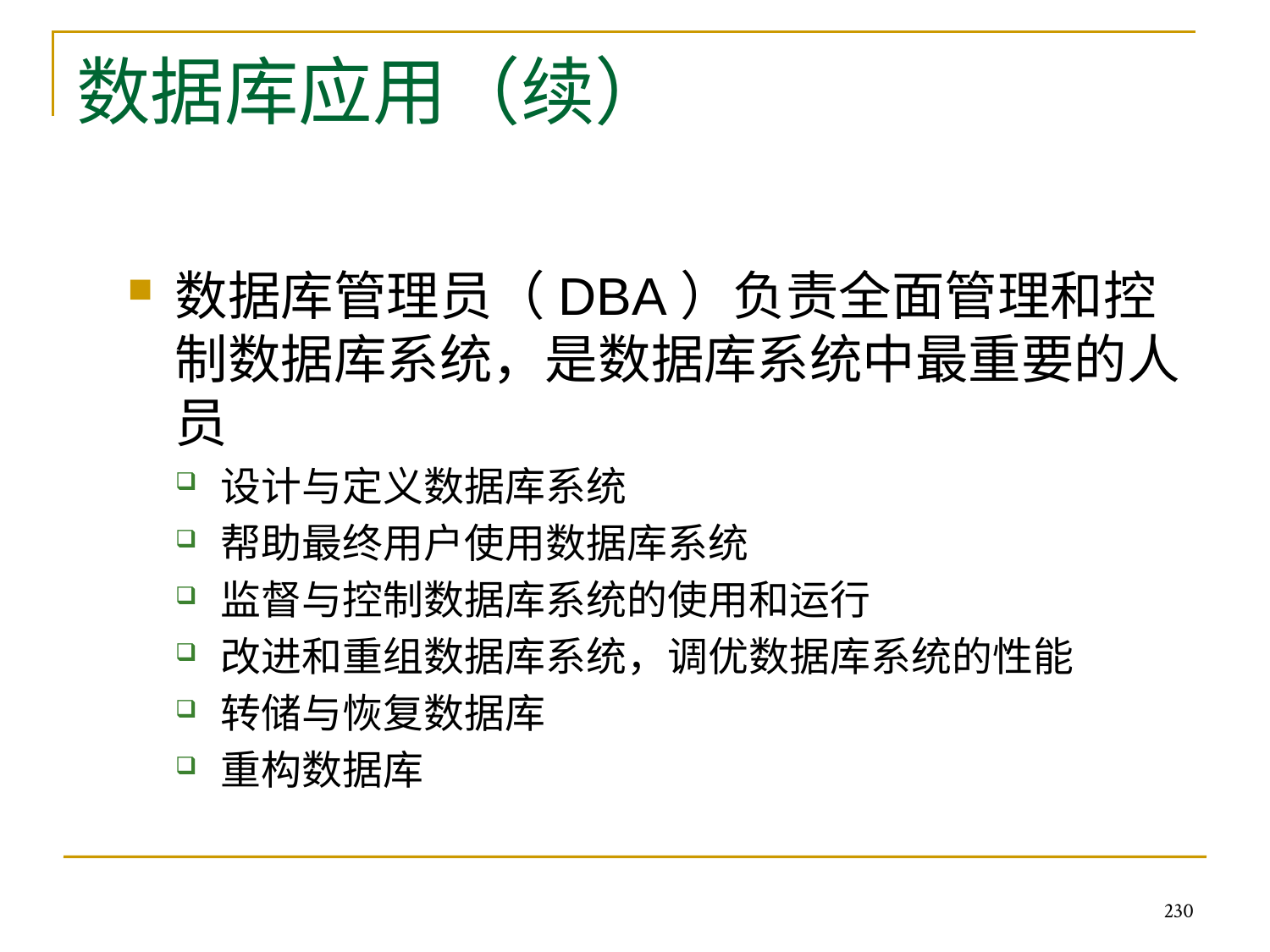

# 数据库应用（续）
数据库管理员（DBA）负责全面管理和控制数据库系统，是数据库系统中最重要的人员
设计与定义数据库系统
帮助最终用户使用数据库系统
监督与控制数据库系统的使用和运行
改进和重组数据库系统，调优数据库系统的性能
转储与恢复数据库
重构数据库
230